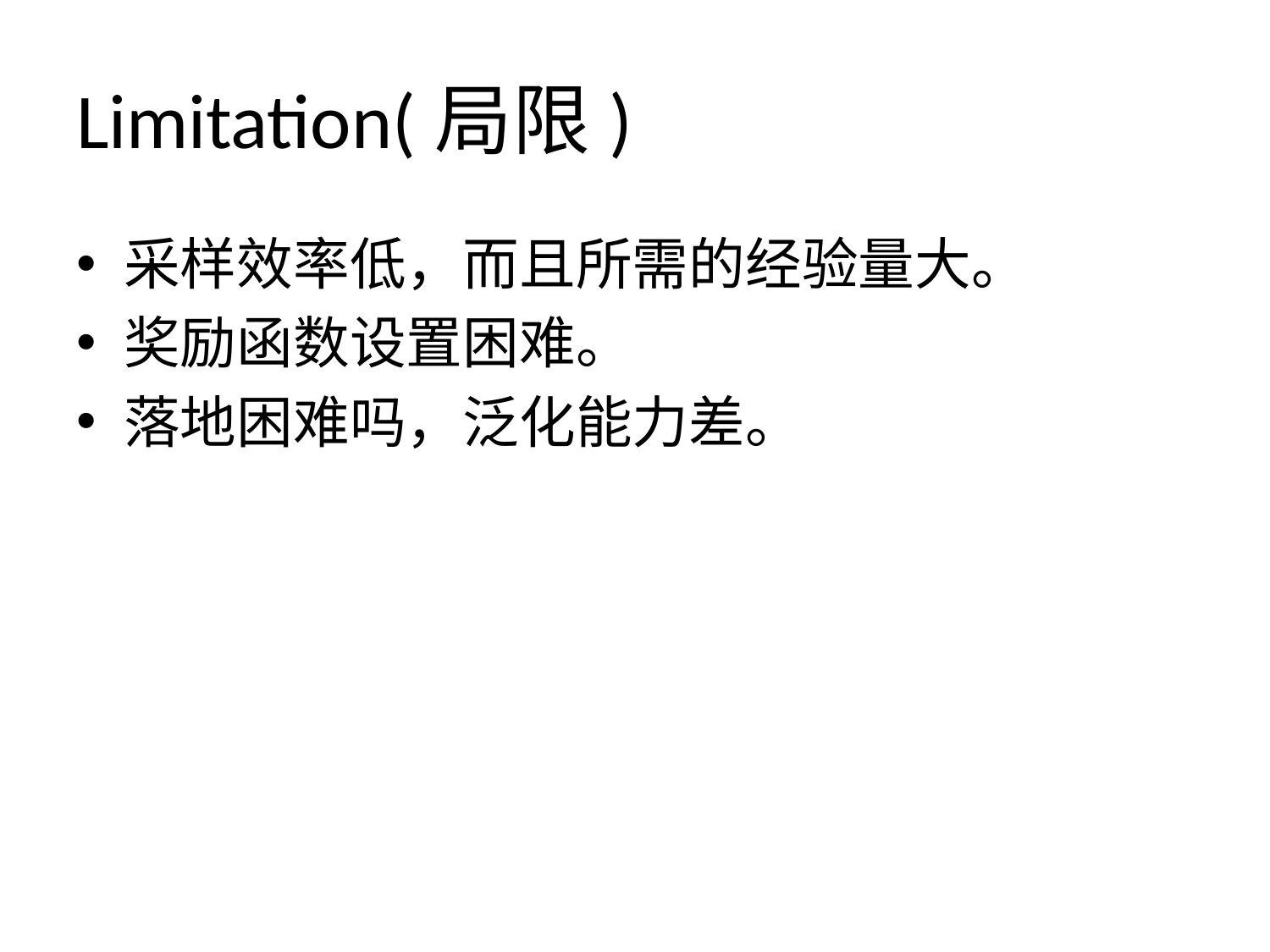

# Limitation(局限)
采样效率低，而且所需的经验量大。
奖励函数设置困难。
落地困难吗，泛化能力差。